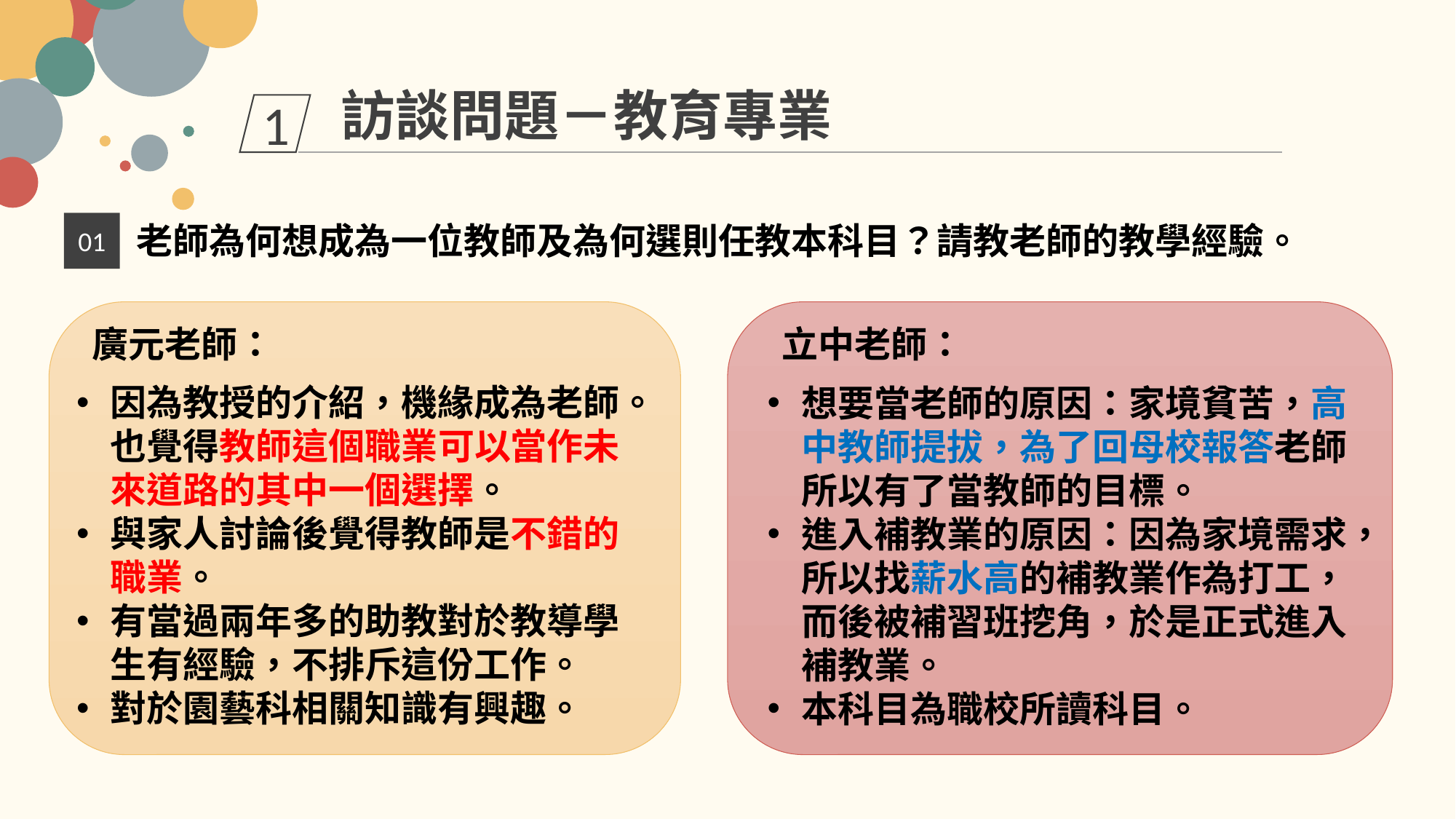

訪談問題－教育專業
1
老師為何想成為一位教師及為何選則任教本科目？請教老師的教學經驗。
01

廣元老師：
立中老師：
因為教授的介紹，機緣成為老師。也覺得教師這個職業可以當作未來道路的其中一個選擇。
與家人討論後覺得教師是不錯的職業。
有當過兩年多的助教對於教導學生有經驗，不排斥這份工作。
對於園藝科相關知識有興趣。
想要當老師的原因：家境貧苦，高中教師提拔，為了回母校報答老師所以有了當教師的目標。
進入補教業的原因：因為家境需求，所以找薪水高的補教業作為打工，而後被補習班挖角，於是正式進入補教業。
本科目為職校所讀科目。